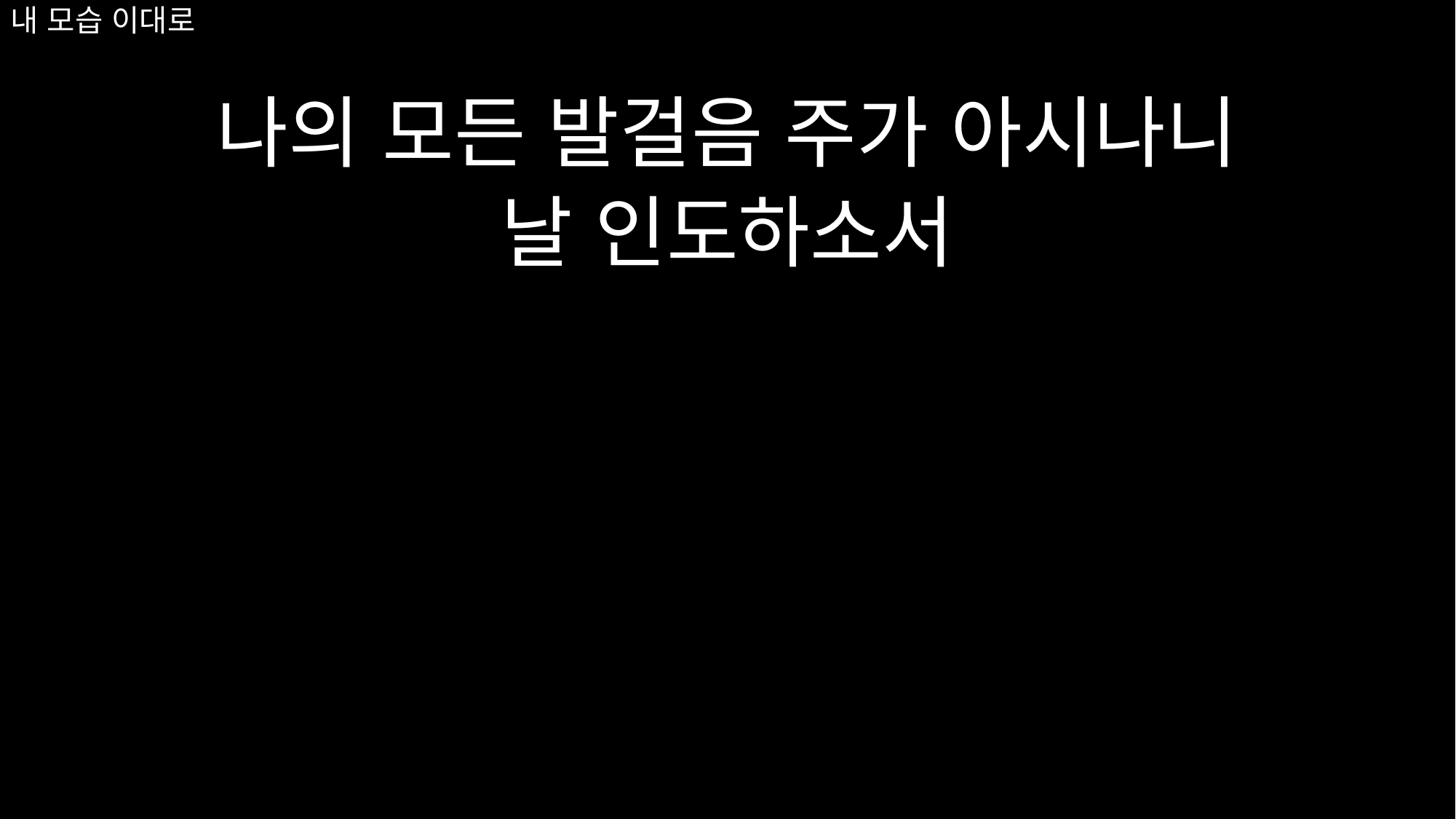

# 내 모습 이대로
나의 모든 발걸음 주가 아시나니
날 인도하소서